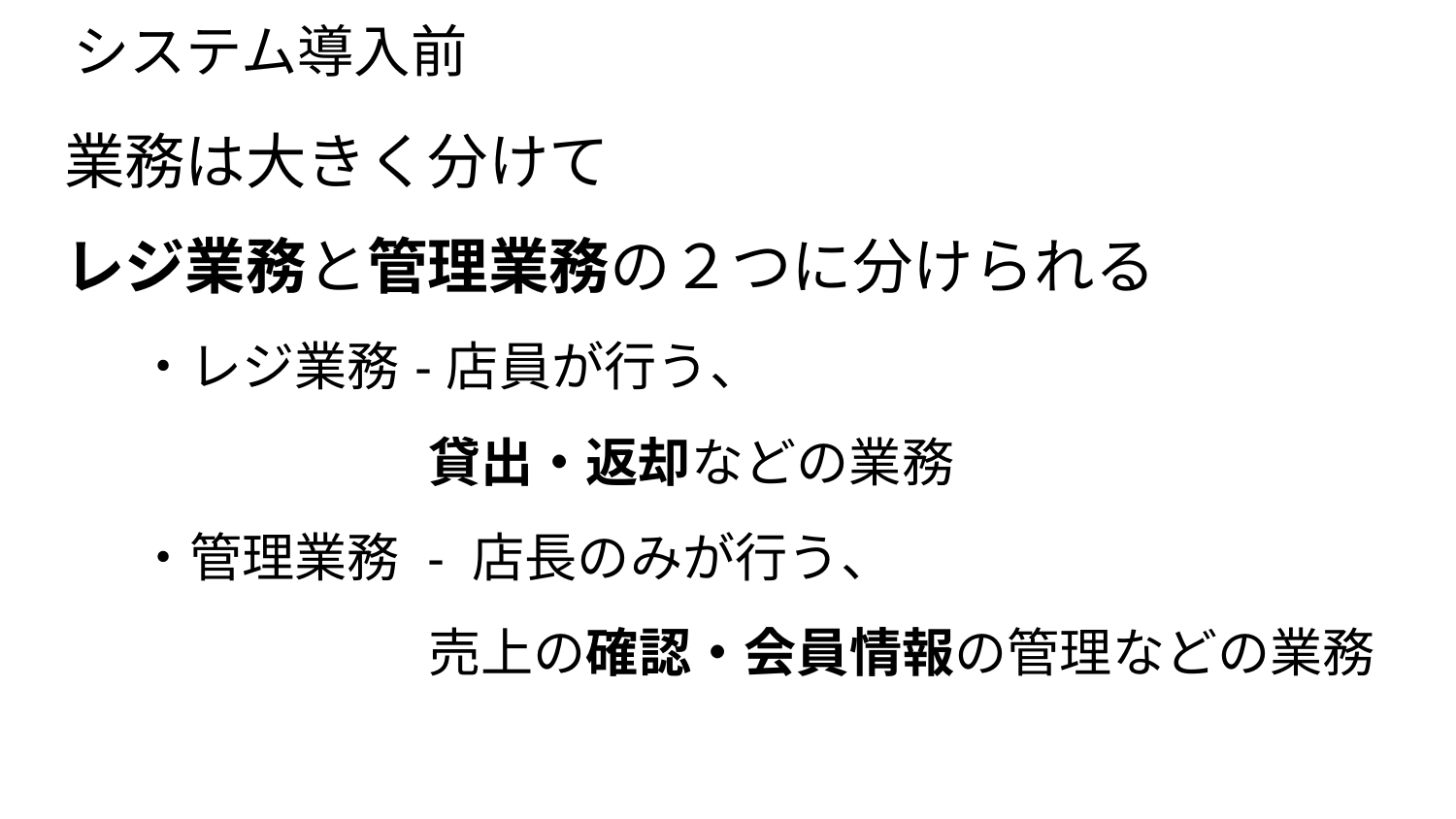

# システム導入前
業務は大きく分けて
レジ業務と管理業務の２つに分けられる
・レジ業務 ‐ 店員が行う、
貸出・返却などの業務
・管理業務 - 店長のみが行う、
売上の確認・会員情報の管理などの業務